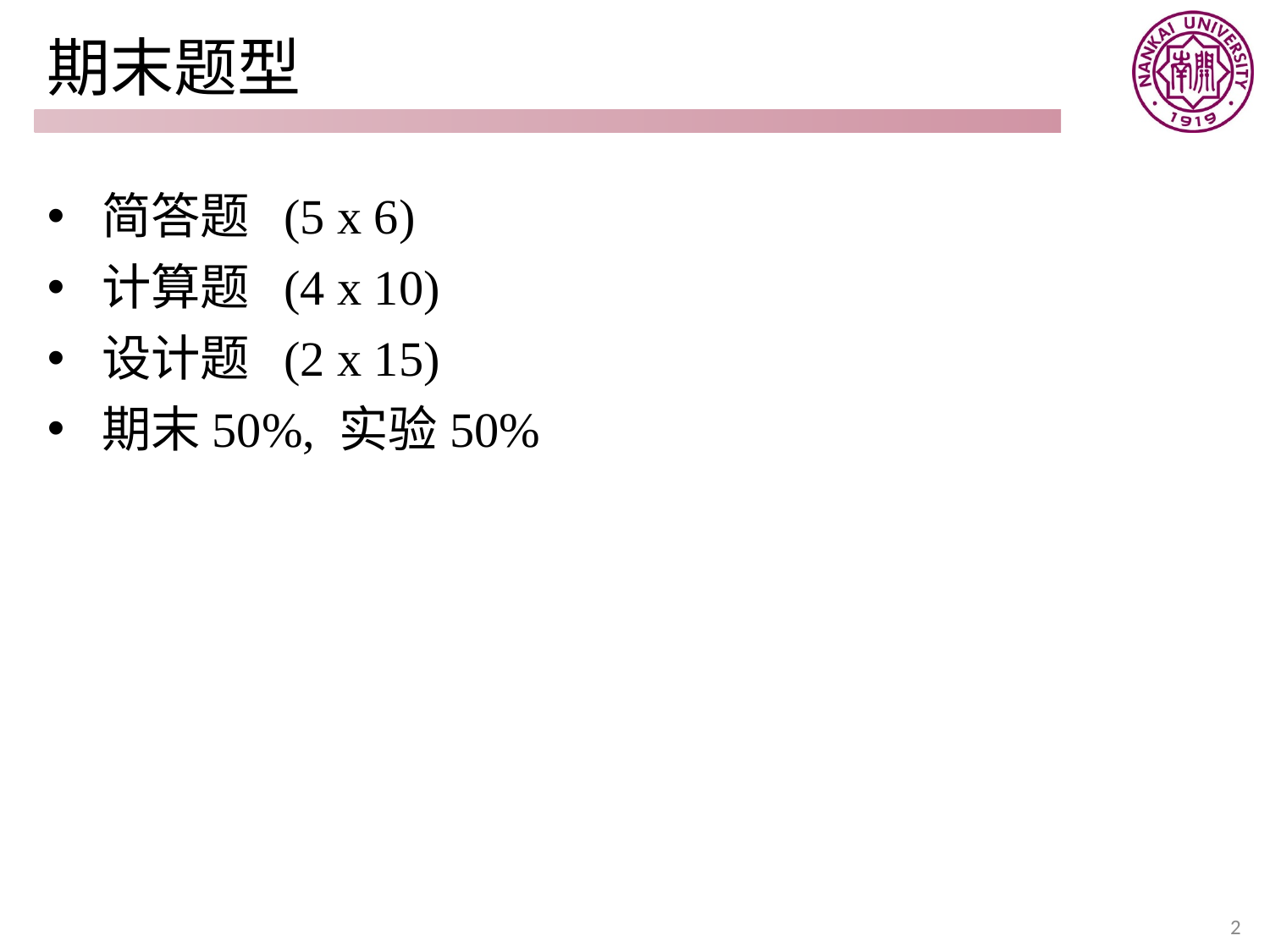

# 期末题型
 简答题  (5 x 6)
 计算题  (4 x 10)
 设计题  (2 x 15)
 期末50%, 实验50%
2